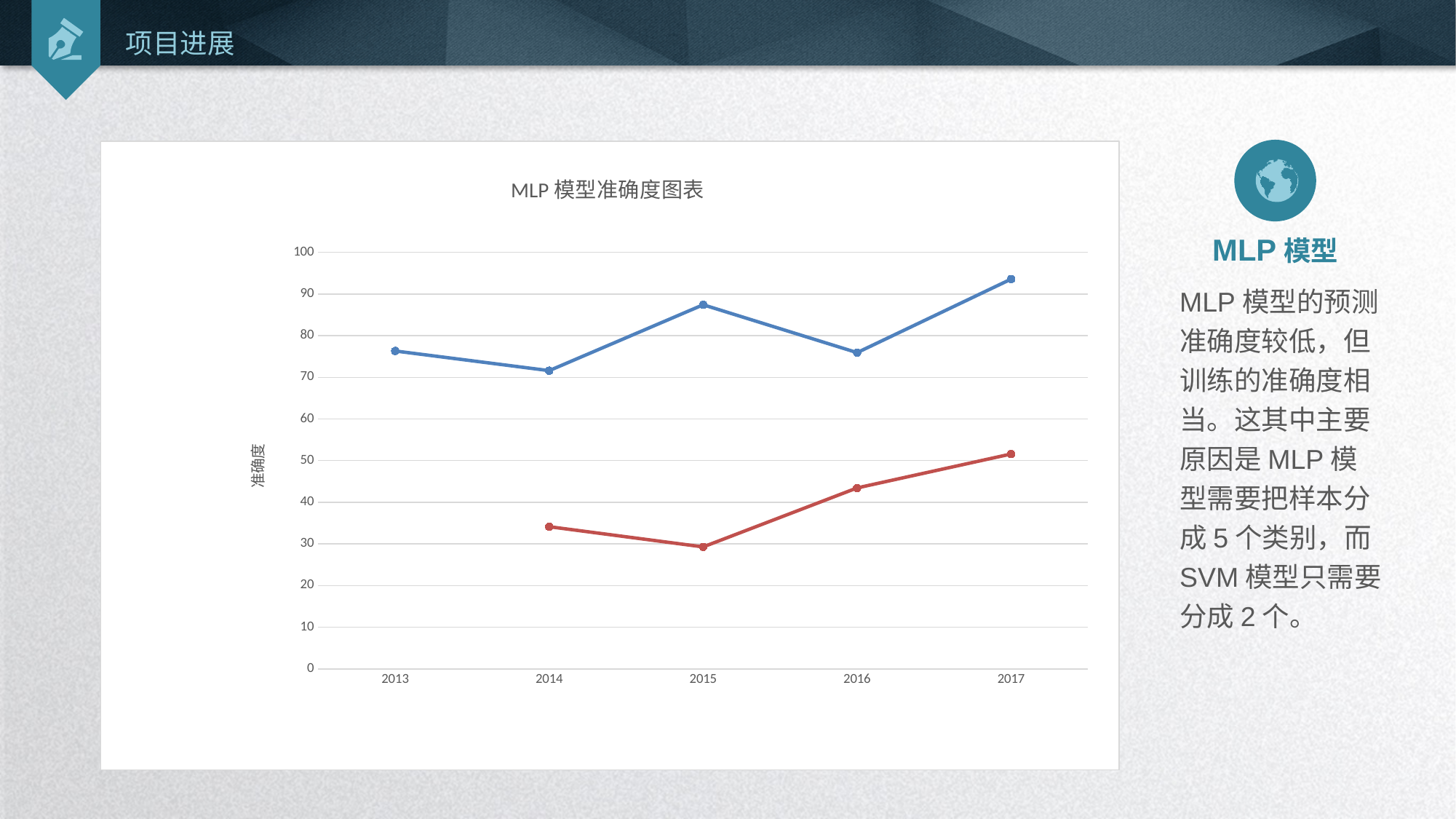

项目进展

### Chart: MLP模型准确度图表

| Category | 训练数据准确率 | 预测数据准确率 |
|---|---|---|
| 2013 | 76.323 | None |
| 2014 | 71.597 | 34.13 |
| 2015 | 87.41 | 29.29 |
| 2016 | 75.93 | 43.44 |
| 2017 | 93.58 | 51.59 |

MLP模型
MLP模型的预测准确度较低，但训练的准确度相当。这其中主要原因是MLP模型需要把样本分成5个类别，而SVM模型只需要分成2个。
延时符